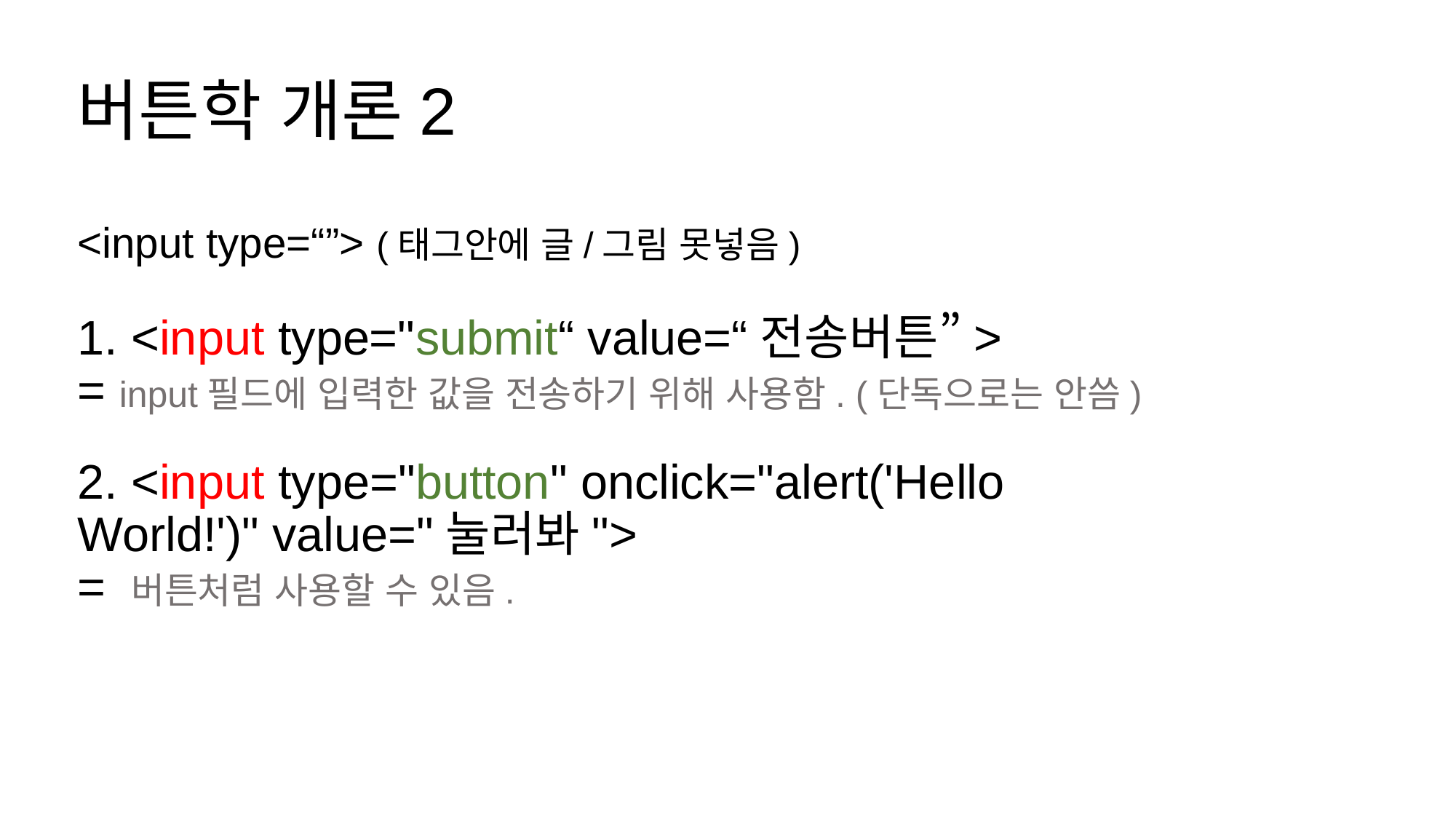

# 버튼학 개론2 <input type=“”> (태그안에 글/그림 못넣음) 1. <input type="submit“ value=“전송버튼”> = input필드에 입력한 값을 전송하기 위해 사용함. (단독으로는 안씀) 2. <input type="button" onclick="alert('Hello World!')" value="눌러봐"> = 버튼처럼 사용할 수 있음.